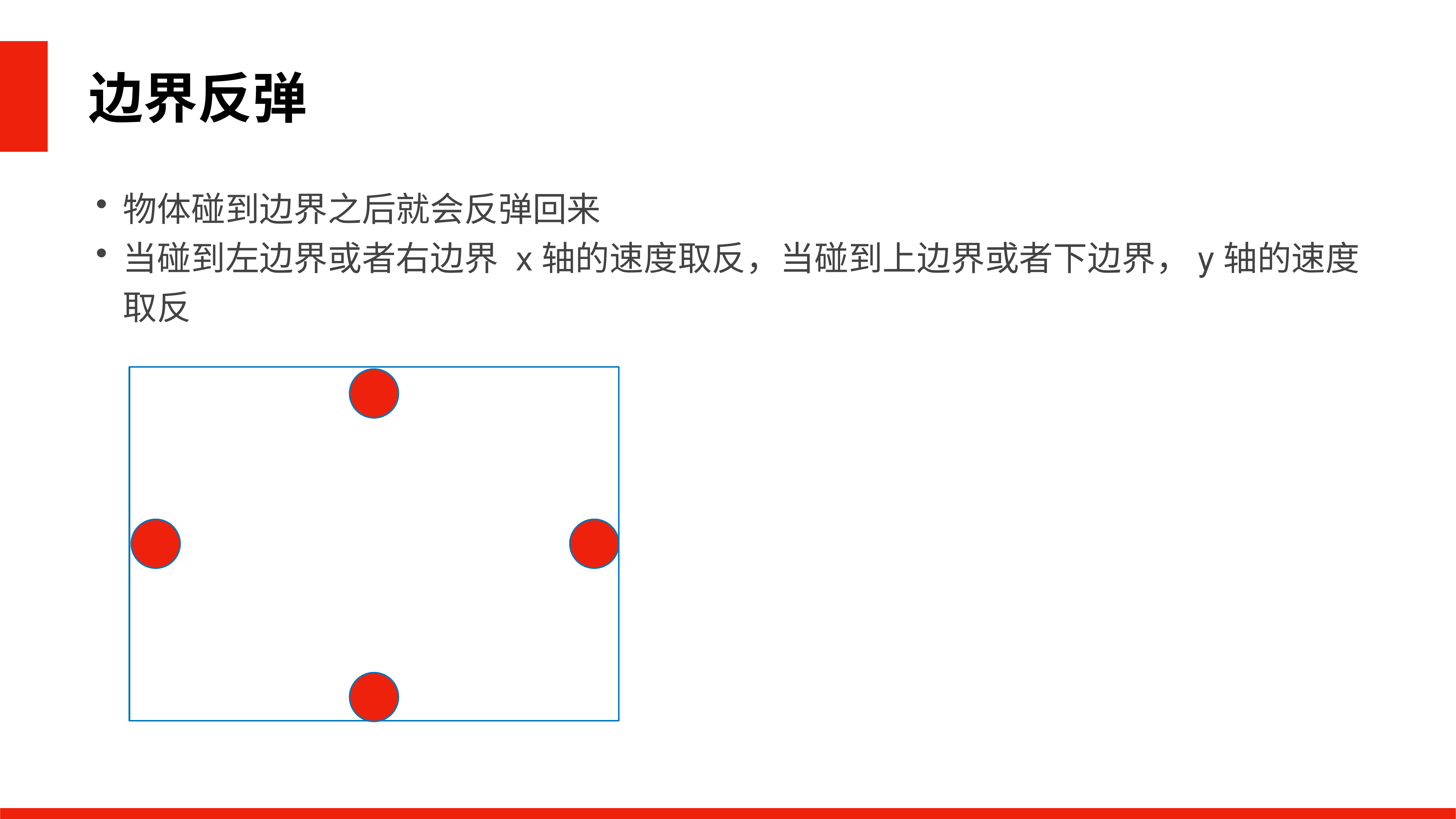

边界反弹
物体碰到边界之后就会反弹回来
当碰到左边界或者右边界 x轴的速度取反，当碰到上边界或者下边界，y轴的速度取反

14